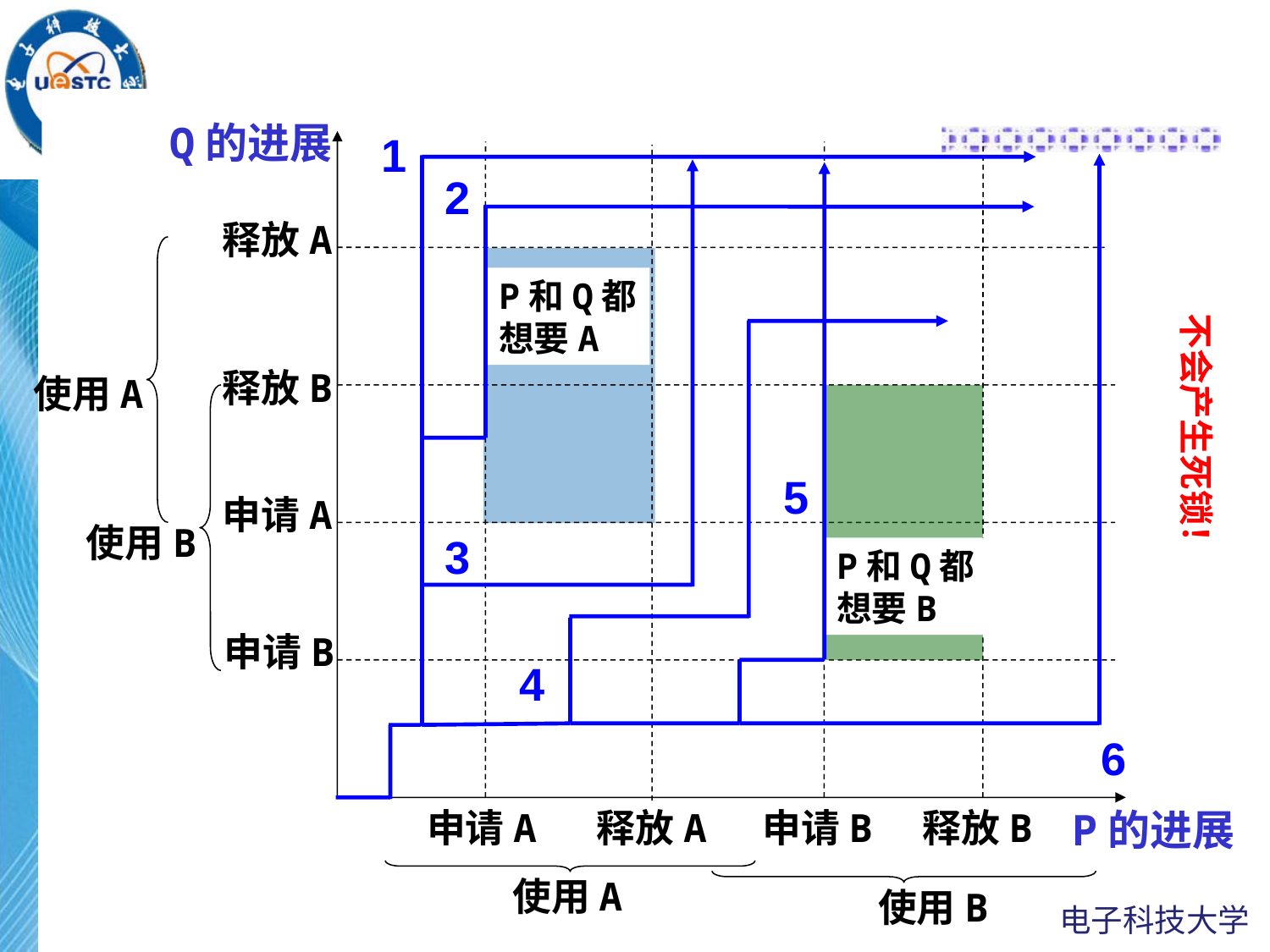

Q的进展
1

2

释放A

使用A

P和Q都
想要A
不会产生死锁！

释放B

使用B

5
申请A

3
P和Q都
想要B

申请B
4

6

申请A
释放A
申请B
释放B
P的进展

使用A

使用B